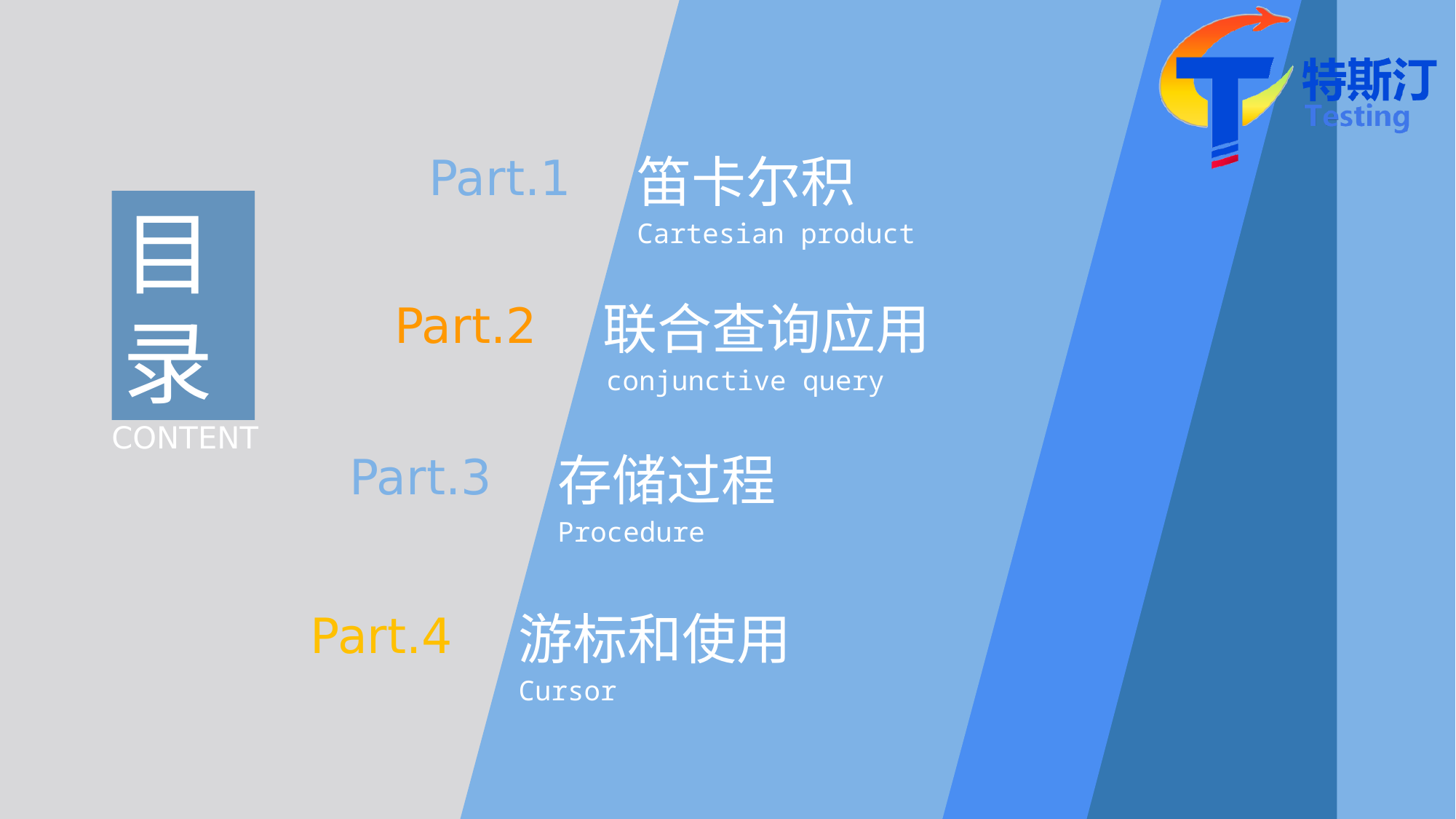

Part.1
笛卡尔积
Cartesian product
目
录
CONTENT
Part.2
联合查询应用
conjunctive query
Part.3
存储过程
Procedure
Part.4
游标和使用
Cursor